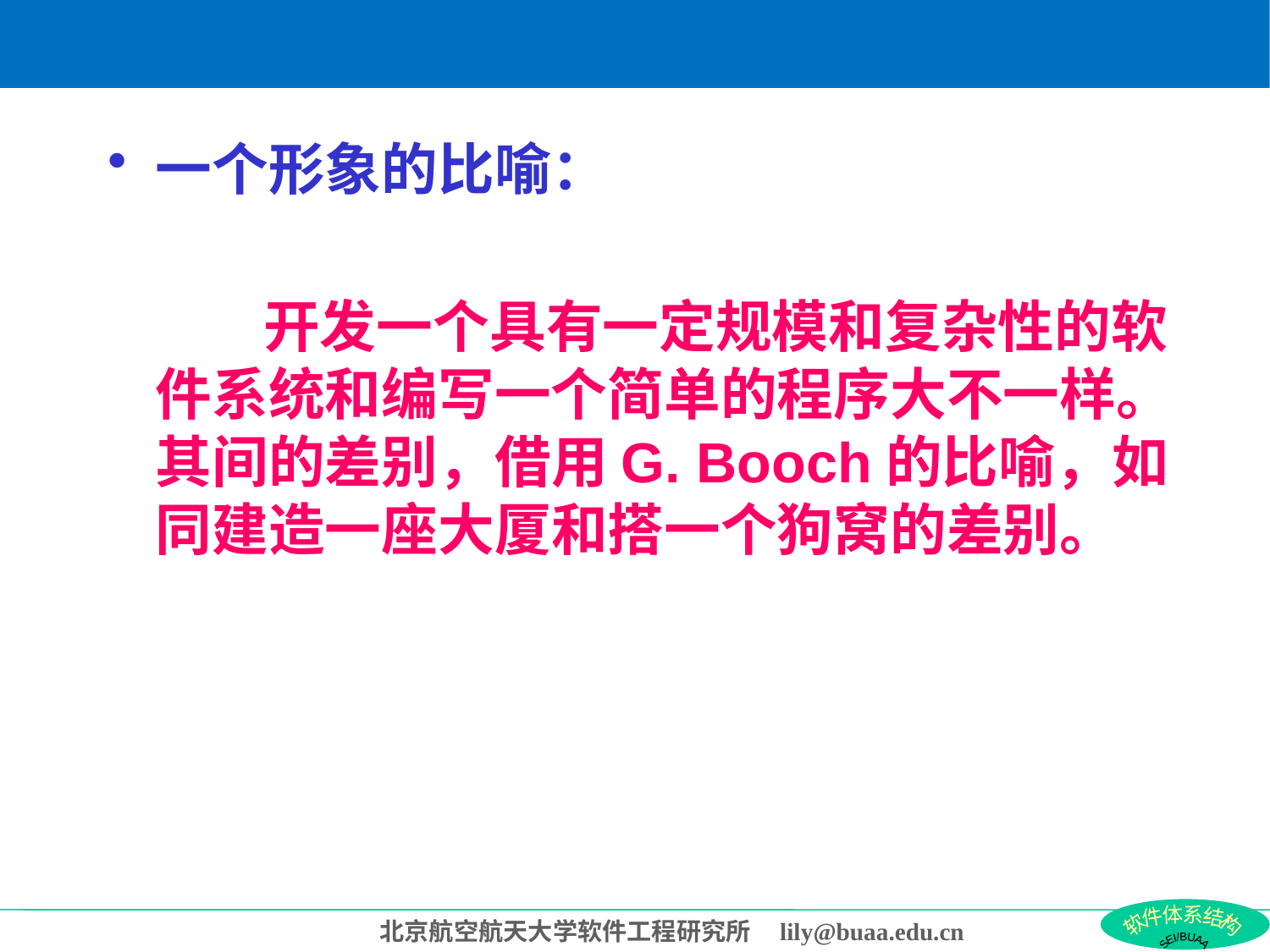

#
一个形象的比喻：

           开发一个具有一定规模和复杂性的软件系统和编写一个简单的程序大不一样。其间的差别，借用G. Booch的比喻，如同建造一座大厦和搭一个狗窝的差别。
北京航空航天大学软件工程研究所    lily@buaa.edu.cn